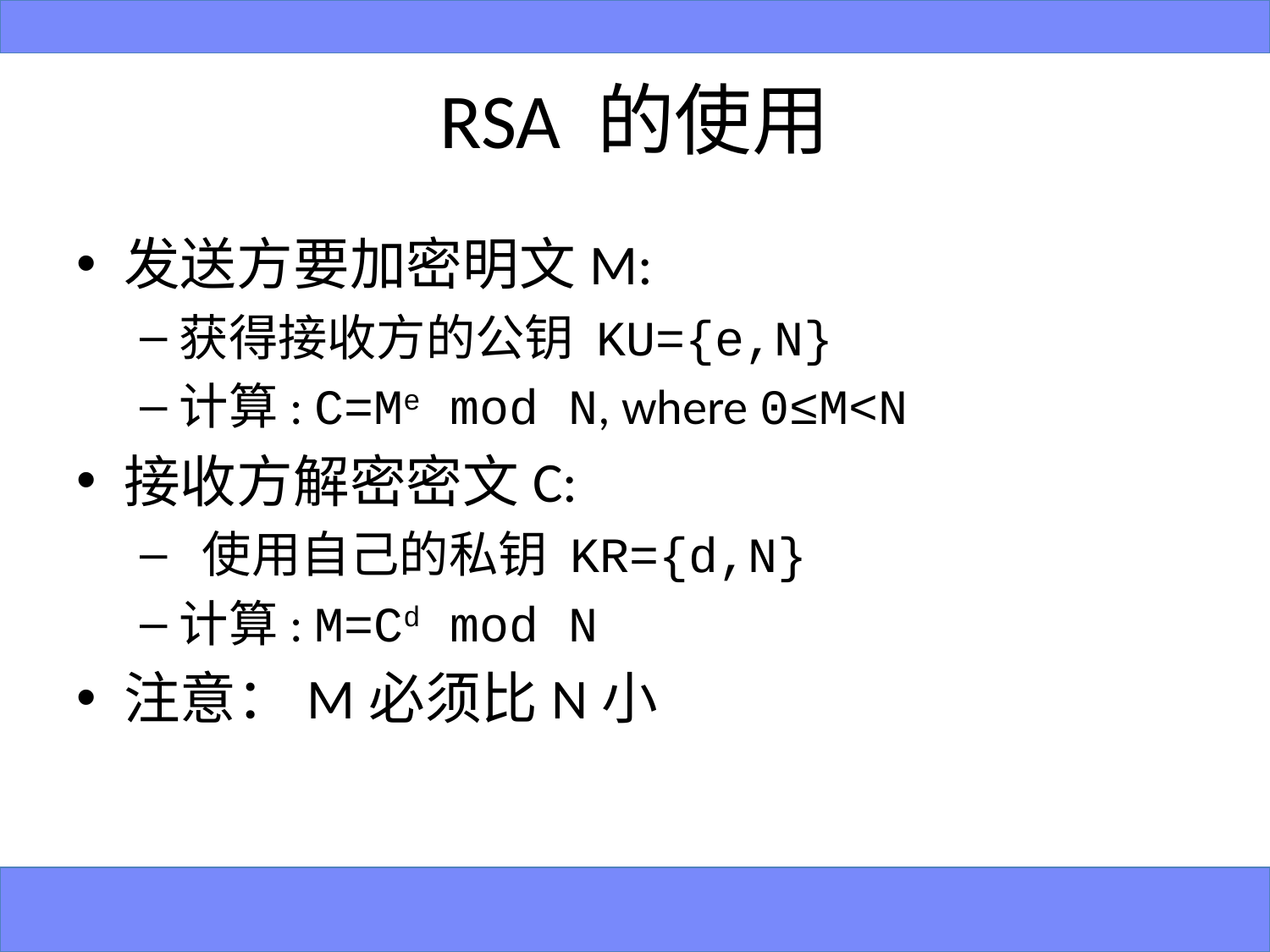

# RSA 的使用
发送方要加密明文M:
获得接收方的公钥 KU={e,N}
计算: C=Me mod N, where 0≤M<N
接收方解密密文C:
 使用自己的私钥 KR={d,N}
计算: M=Cd mod N
注意：M必须比N小
29
公钥密码和密码管理